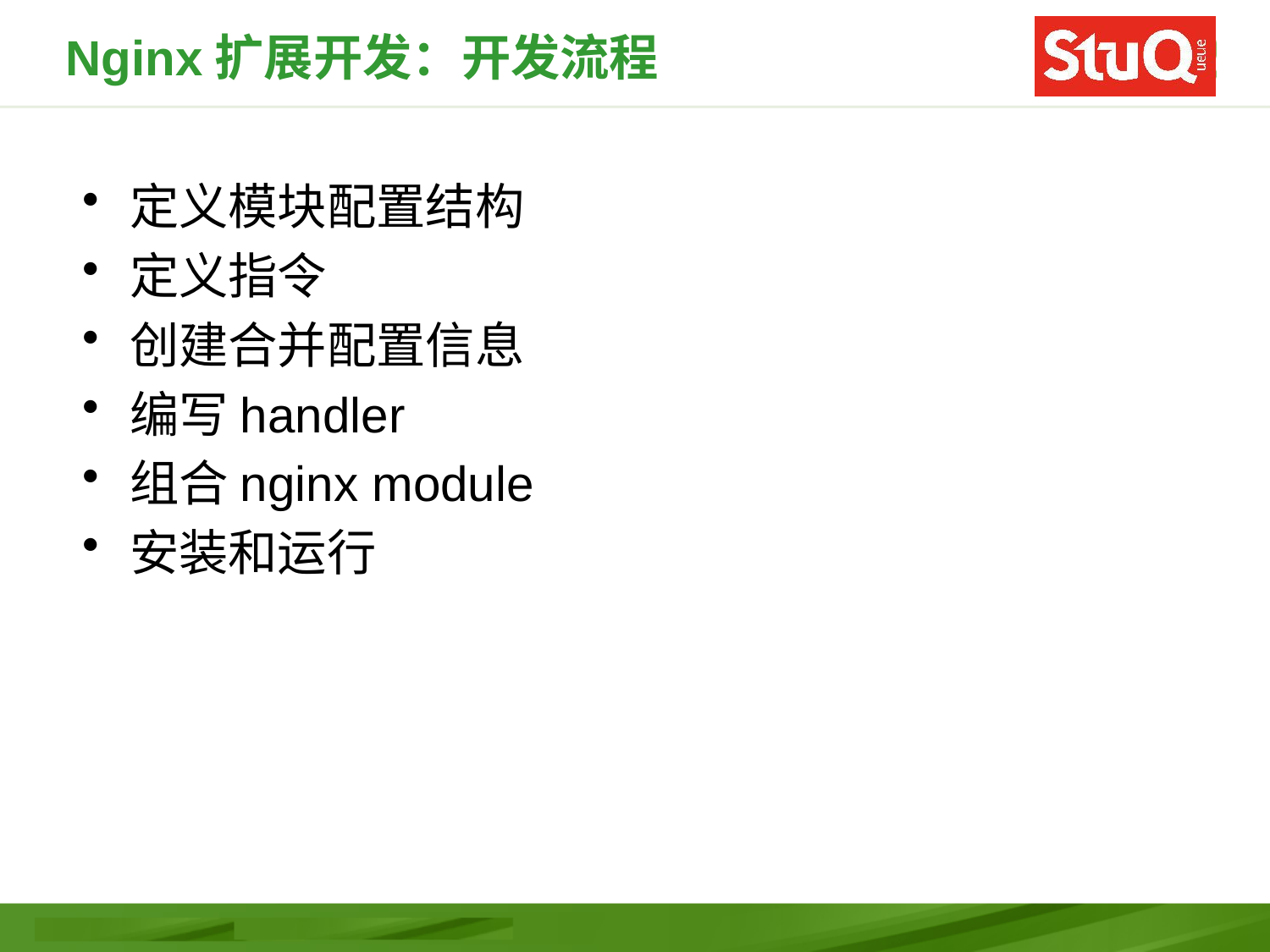

# Nginx扩展开发：开发流程
定义模块配置结构
定义指令
创建合并配置信息
编写handler
组合nginx module
安装和运行